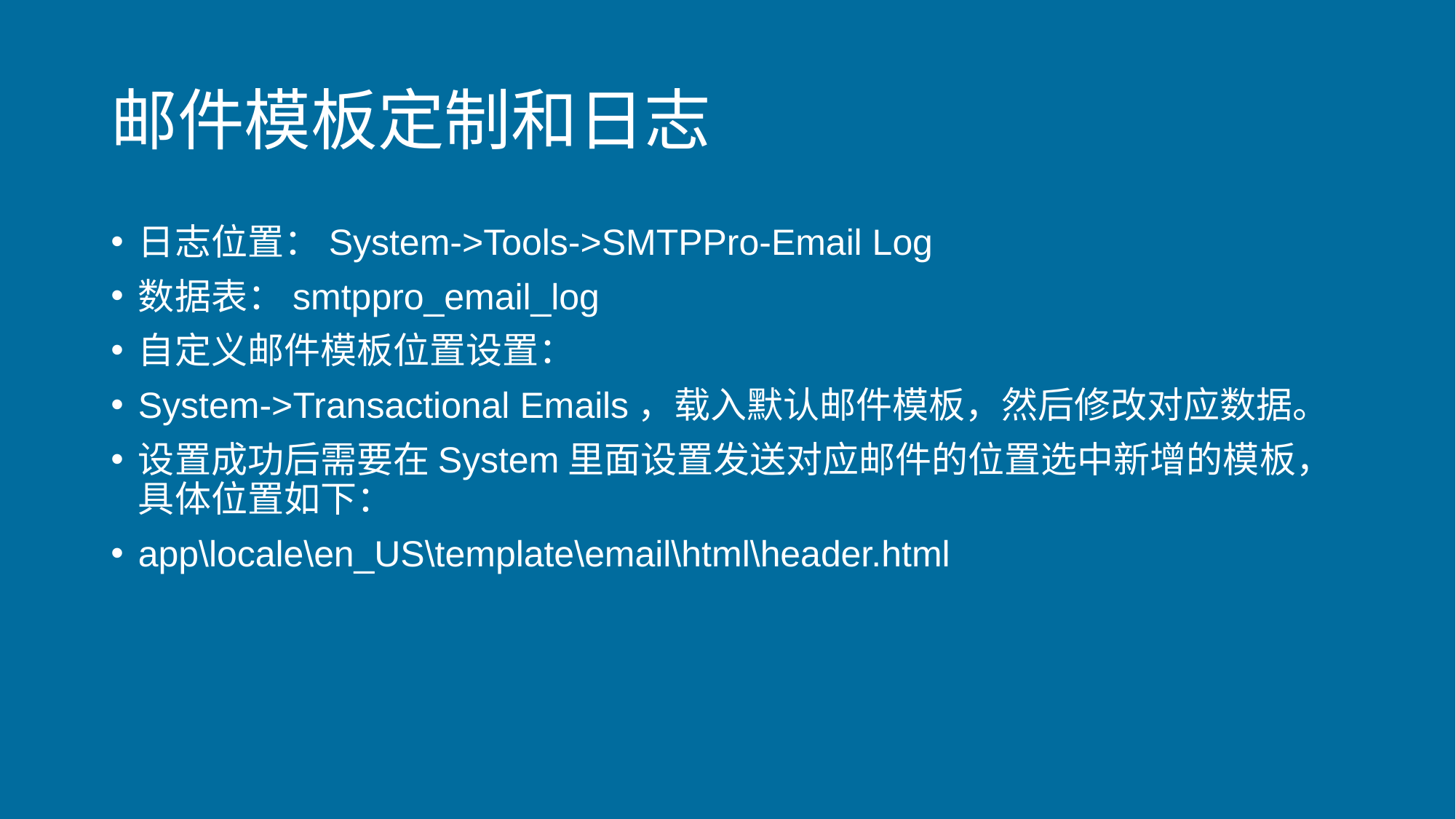

# 邮件模板定制和日志
日志位置：System->Tools->SMTPPro-Email Log
数据表：smtppro_email_log
自定义邮件模板位置设置：
System->Transactional Emails，载入默认邮件模板，然后修改对应数据。
设置成功后需要在System里面设置发送对应邮件的位置选中新增的模板，具体位置如下：
app\locale\en_US\template\email\html\header.html